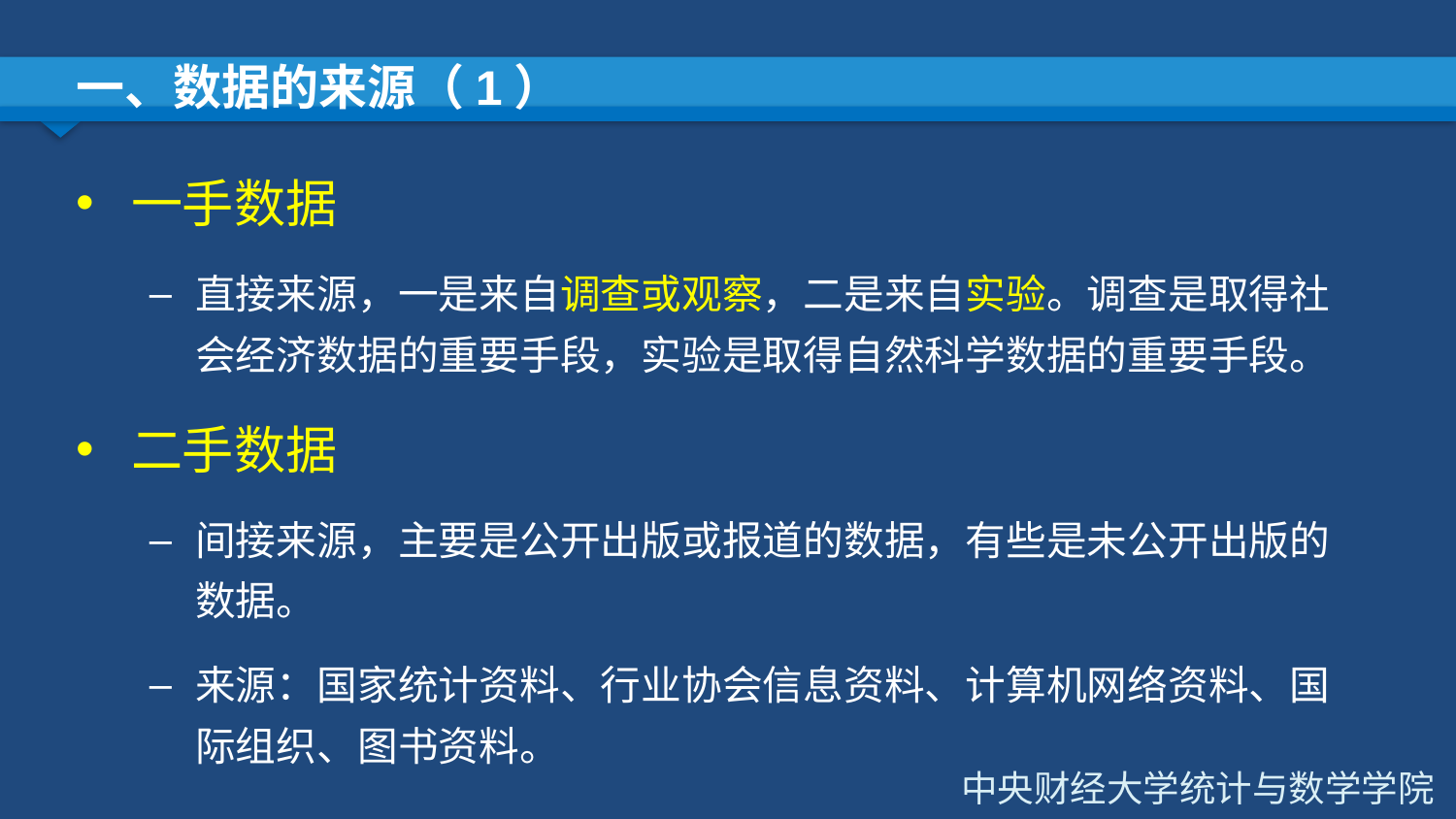

# 一、数据的来源（1）
一手数据
直接来源，一是来自调查或观察，二是来自实验。调查是取得社会经济数据的重要手段，实验是取得自然科学数据的重要手段。
二手数据
间接来源，主要是公开出版或报道的数据，有些是未公开出版的数据。
来源：国家统计资料、行业协会信息资料、计算机网络资料、国际组织、图书资料。